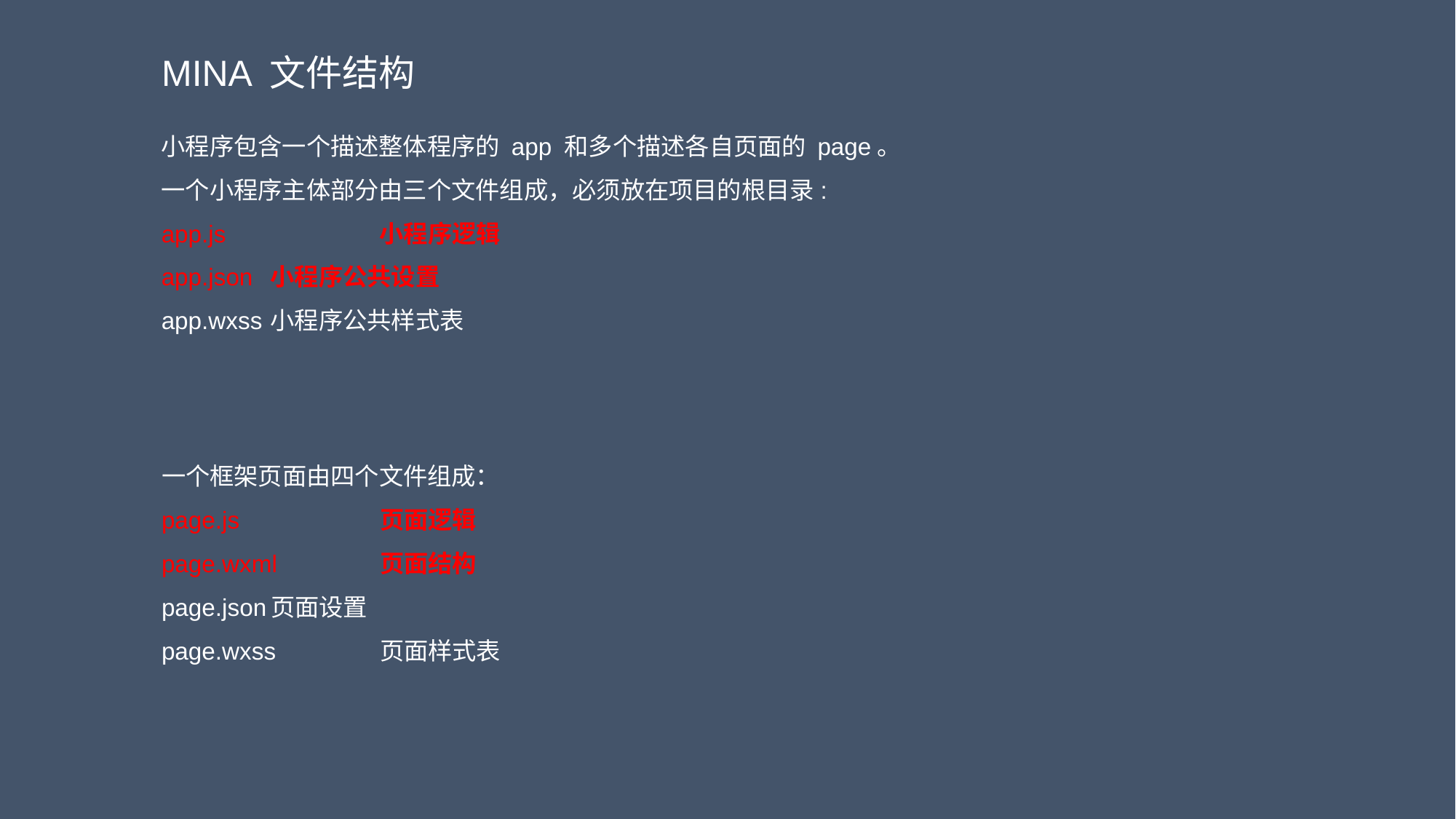

MINA 文件结构
小程序包含一个描述整体程序的 app 和多个描述各自页面的 page。
一个小程序主体部分由三个文件组成，必须放在项目的根目录:
app.js		小程序逻辑
app.json	小程序公共设置
app.wxss	小程序公共样式表
一个框架页面由四个文件组成：
page.js		页面逻辑
page.wxml	页面结构
page.json	页面设置
page.wxss	页面样式表